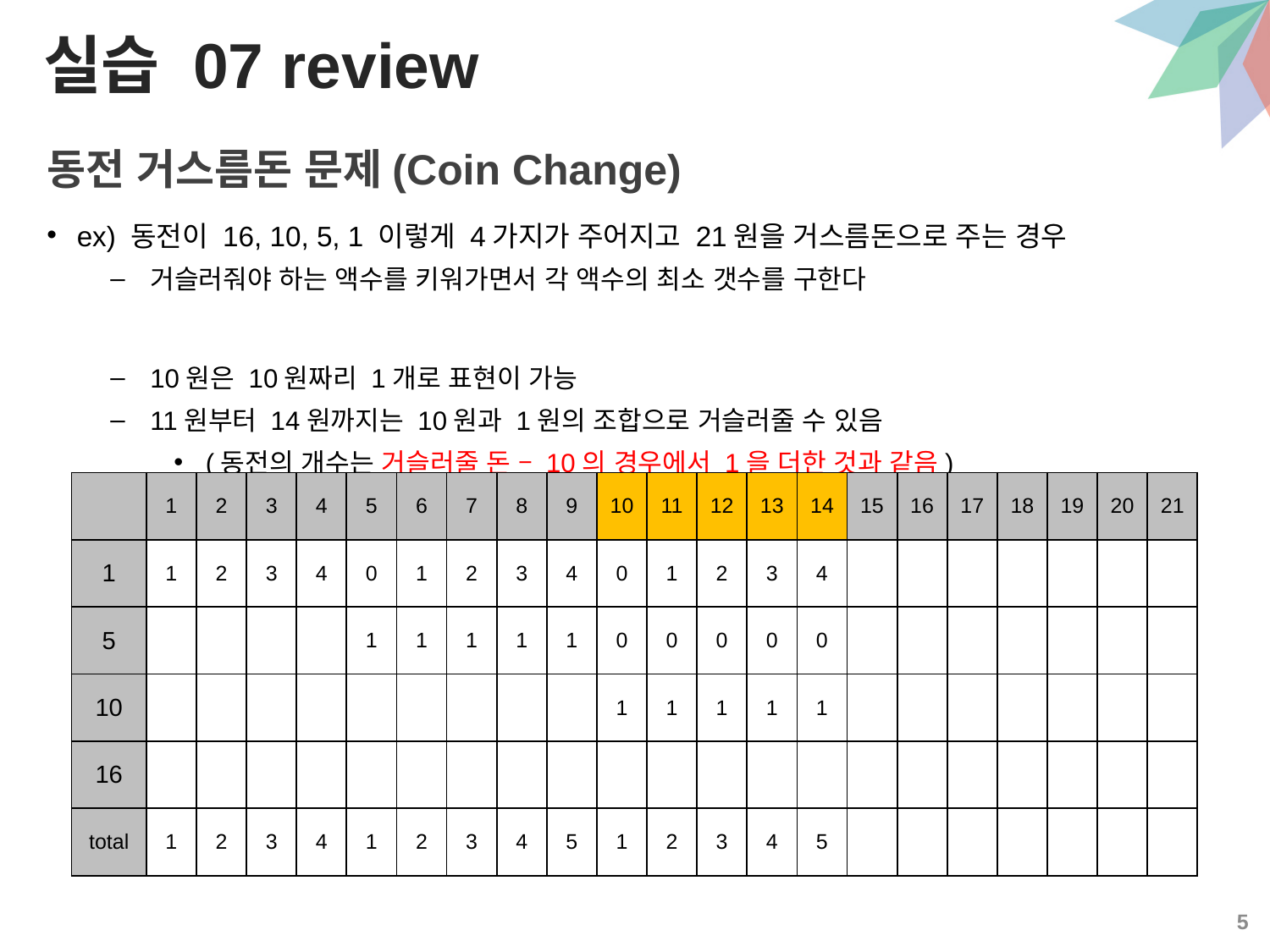

# 실습 07 review
동전 거스름돈 문제(Coin Change)
ex) 동전이 16, 10, 5, 1 이렇게 4가지가 주어지고 21원을 거스름돈으로 주는 경우
거슬러줘야 하는 액수를 키워가면서 각 액수의 최소 갯수를 구한다

10원은 10원짜리 1개로 표현이 가능
11원부터 14원까지는 10원과 1원의 조합으로 거슬러줄 수 있음
(동전의 개수는 거슬러줄 돈 – 10의 경우에서 1을 더한 것과 같음)
|  | 1 | 2 | 3 | 4 | 5 | 6 | 7 | 8 | 9 | 10 | 11 | 12 | 13 | 14 | 15 | 16 | 17 | 18 | 19 | 20 | 21 |
| --- | --- | --- | --- | --- | --- | --- | --- | --- | --- | --- | --- | --- | --- | --- | --- | --- | --- | --- | --- | --- | --- |
| 1 | 1 | 2 | 3 | 4 | 0 | 1 | 2 | 3 | 4 | 0 | 1 | 2 | 3 | 4 |  |  |  |  |  |  |  |
| 5 |  |  |  |  | 1 | 1 | 1 | 1 | 1 | 0 | 0 | 0 | 0 | 0 |  |  |  |  |  |  |  |
| 10 |  |  |  |  |  |  |  |  |  | 1 | 1 | 1 | 1 | 1 |  |  |  |  |  |  |  |
| 16 |  |  |  |  |  |  |  |  |  |  |  |  |  |  |  |  |  |  |  |  |  |
| total | 1 | 2 | 3 | 4 | 1 | 2 | 3 | 4 | 5 | 1 | 2 | 3 | 4 | 5 |  |  |  |  |  |  |  |
5